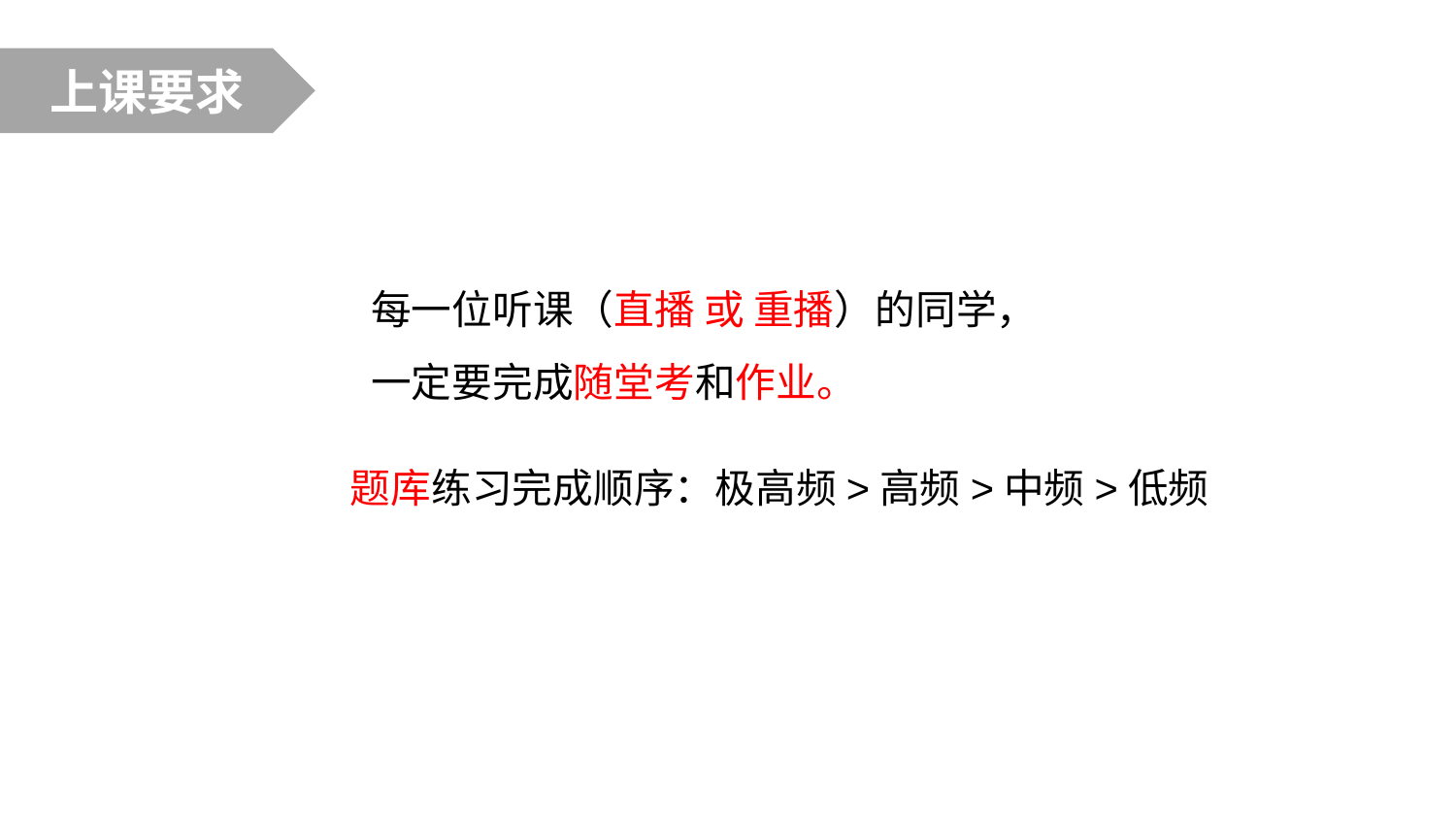

上课要求
每一位听课（直播 或 重播）的同学，
一定要完成随堂考和作业。
题库练习完成顺序：极高频>高频>中频>低频